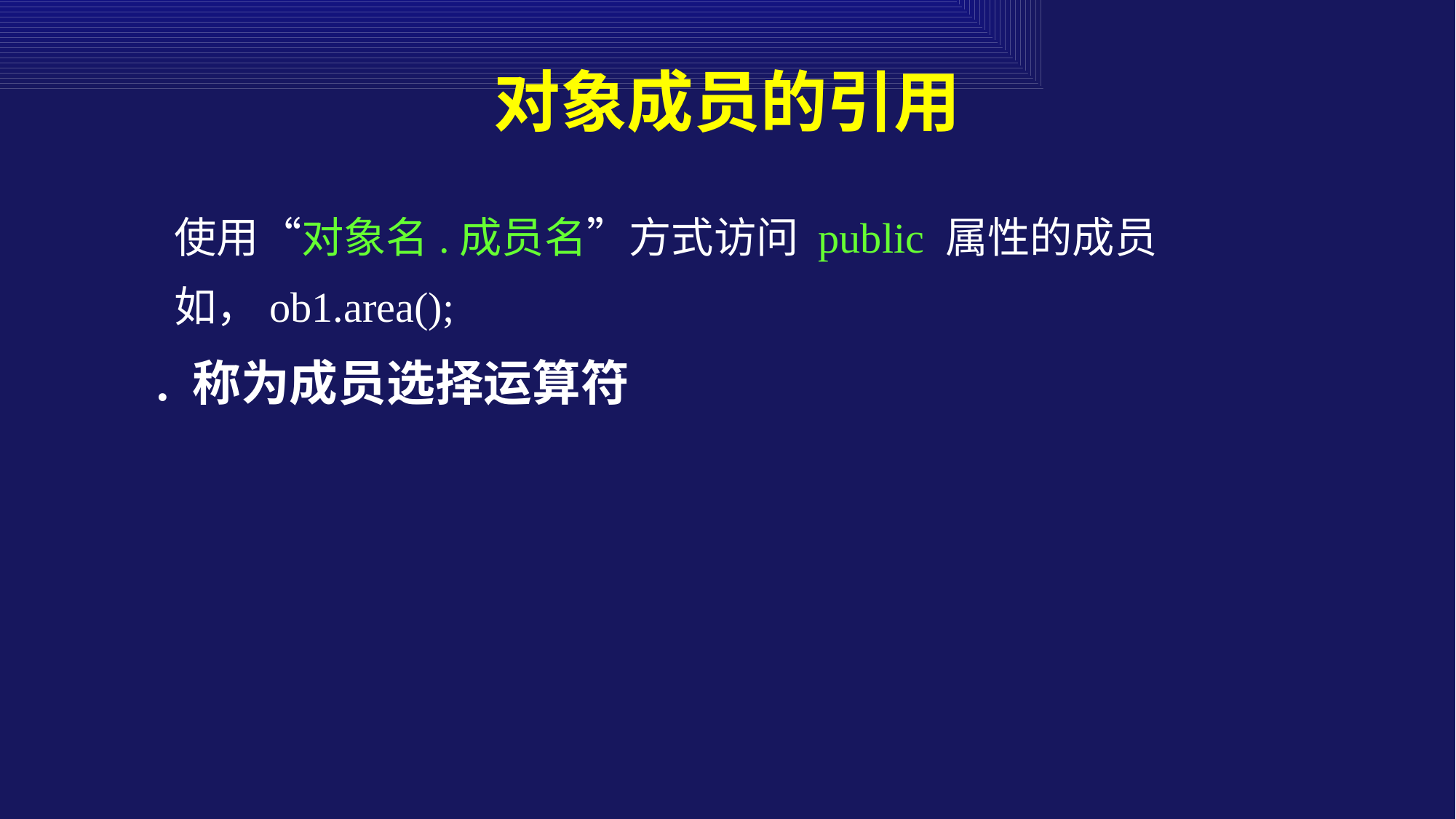

# 对象成员的引用
使用“对象名.成员名”方式访问 public 属性的成员
如，ob1.area();
   . 称为成员选择运算符